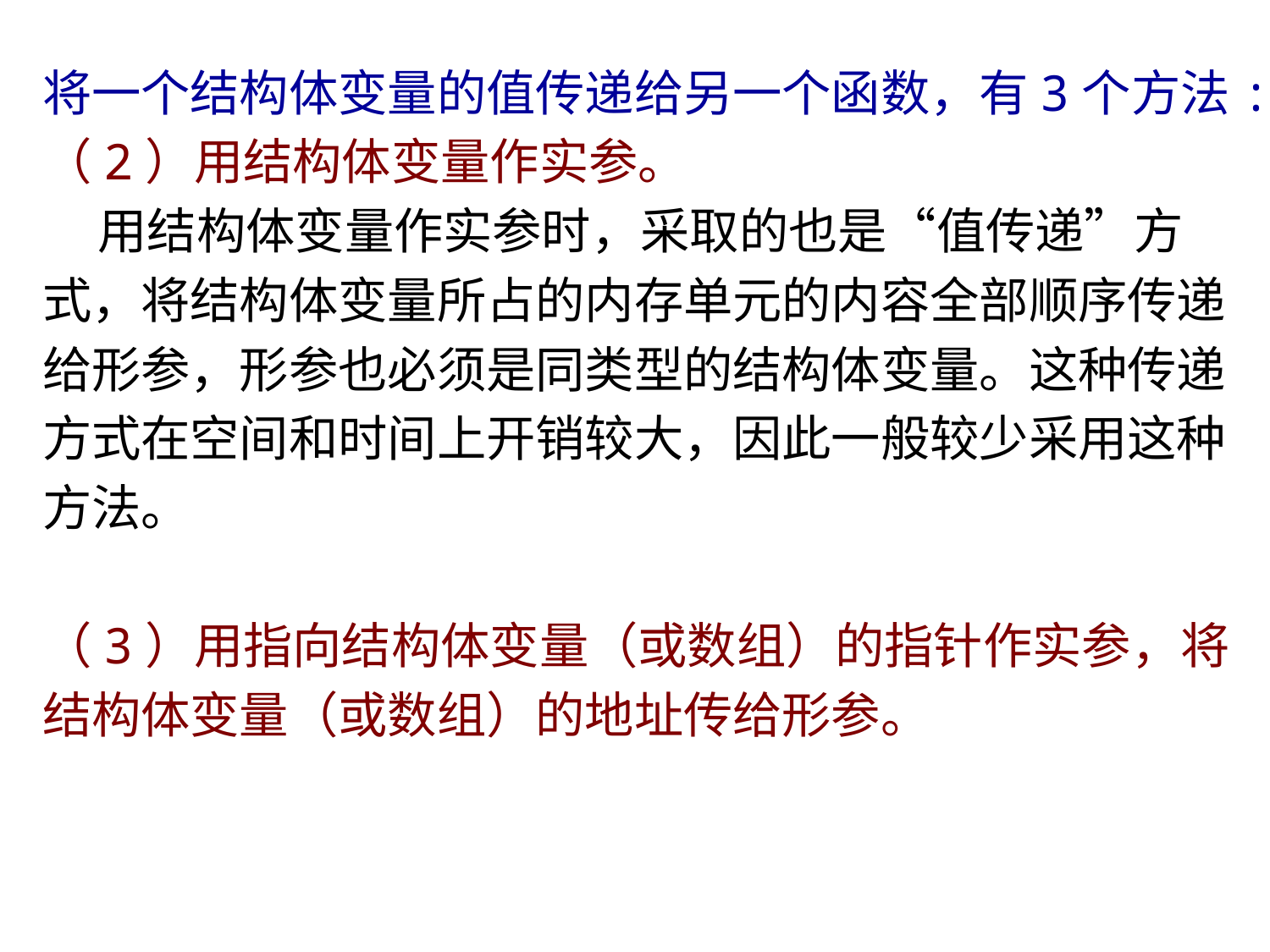

将一个结构体变量的值传递给另一个函数，有3个方法:
（2）用结构体变量作实参。
    用结构体变量作实参时，采取的也是“值传递”方
式，将结构体变量所占的内存单元的内容全部顺序传递
给形参，形参也必须是同类型的结构体变量。这种传递
方式在空间和时间上开销较大，因此一般较少采用这种
方法。

（3）用指向结构体变量（或数组）的指针作实参，将
结构体变量（或数组）的地址传给形参。